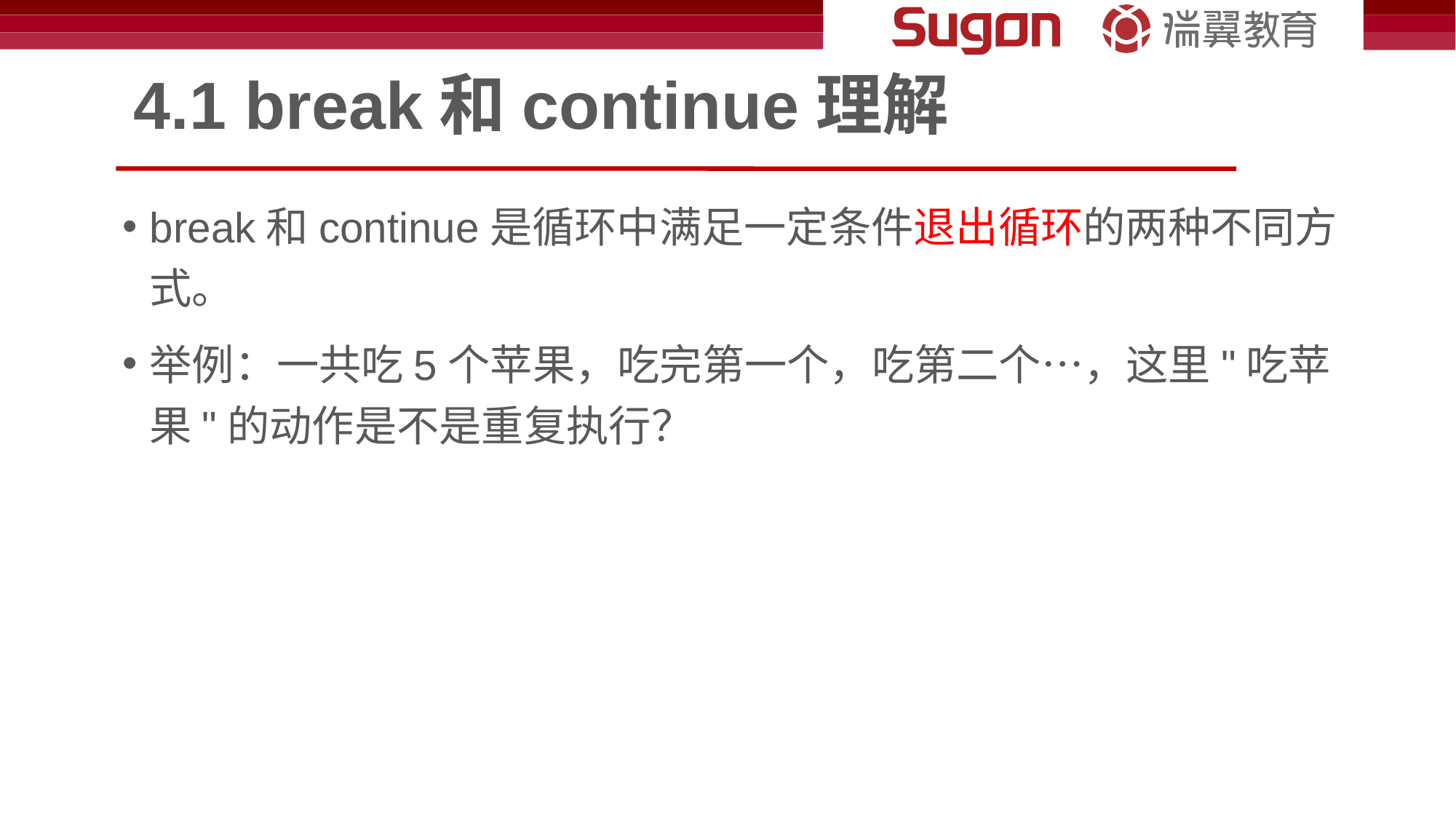

# 4.1 break和continue理解
break和continue是循环中满足一定条件退出循环的两种不同方式。
举例：一共吃5个苹果，吃完第一个，吃第二个…，这里"吃苹果"的动作是不是重复执行？